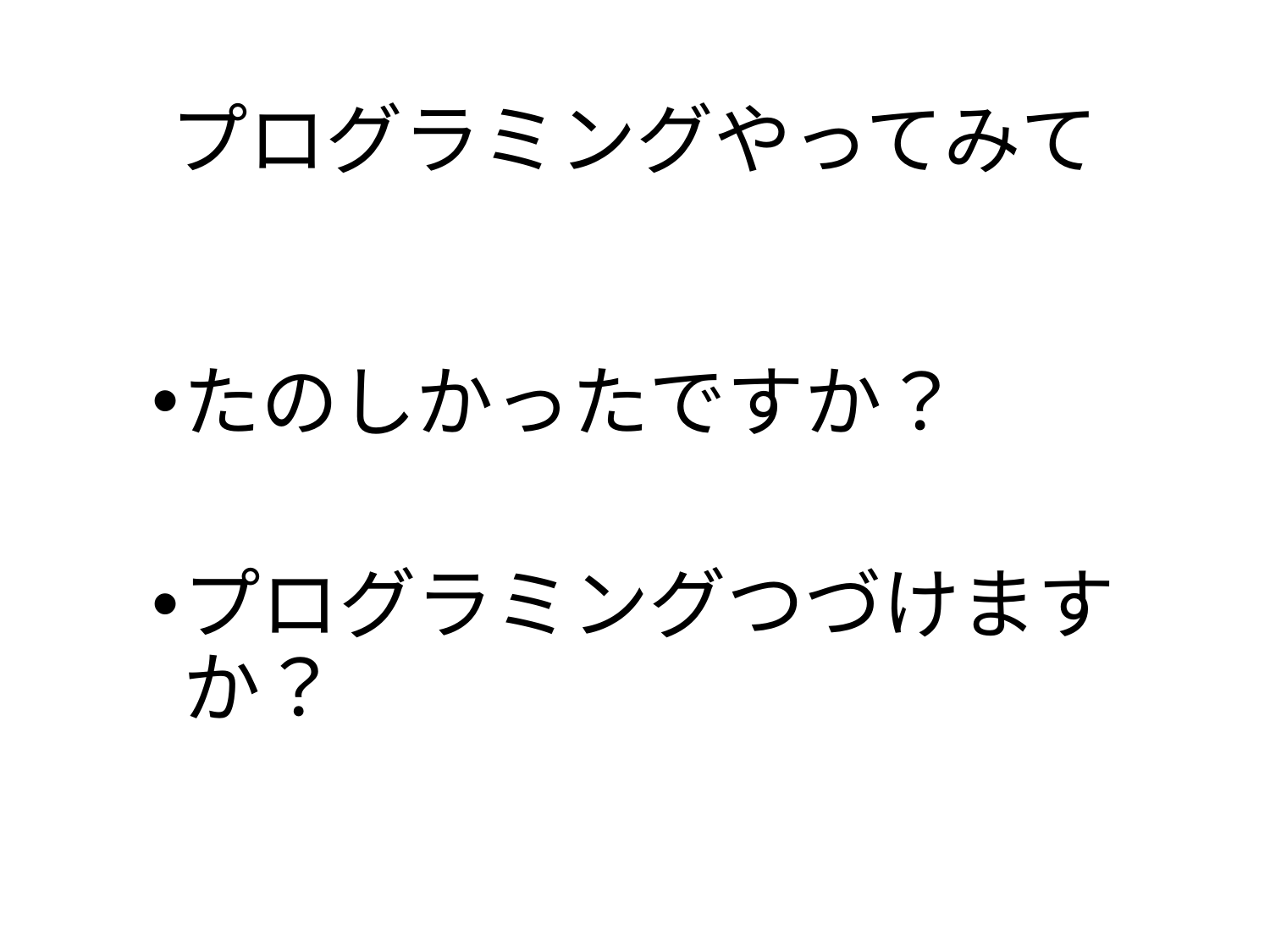

# プログラミングやってみて
たのしかったですか？

プログラミングつづけますか？